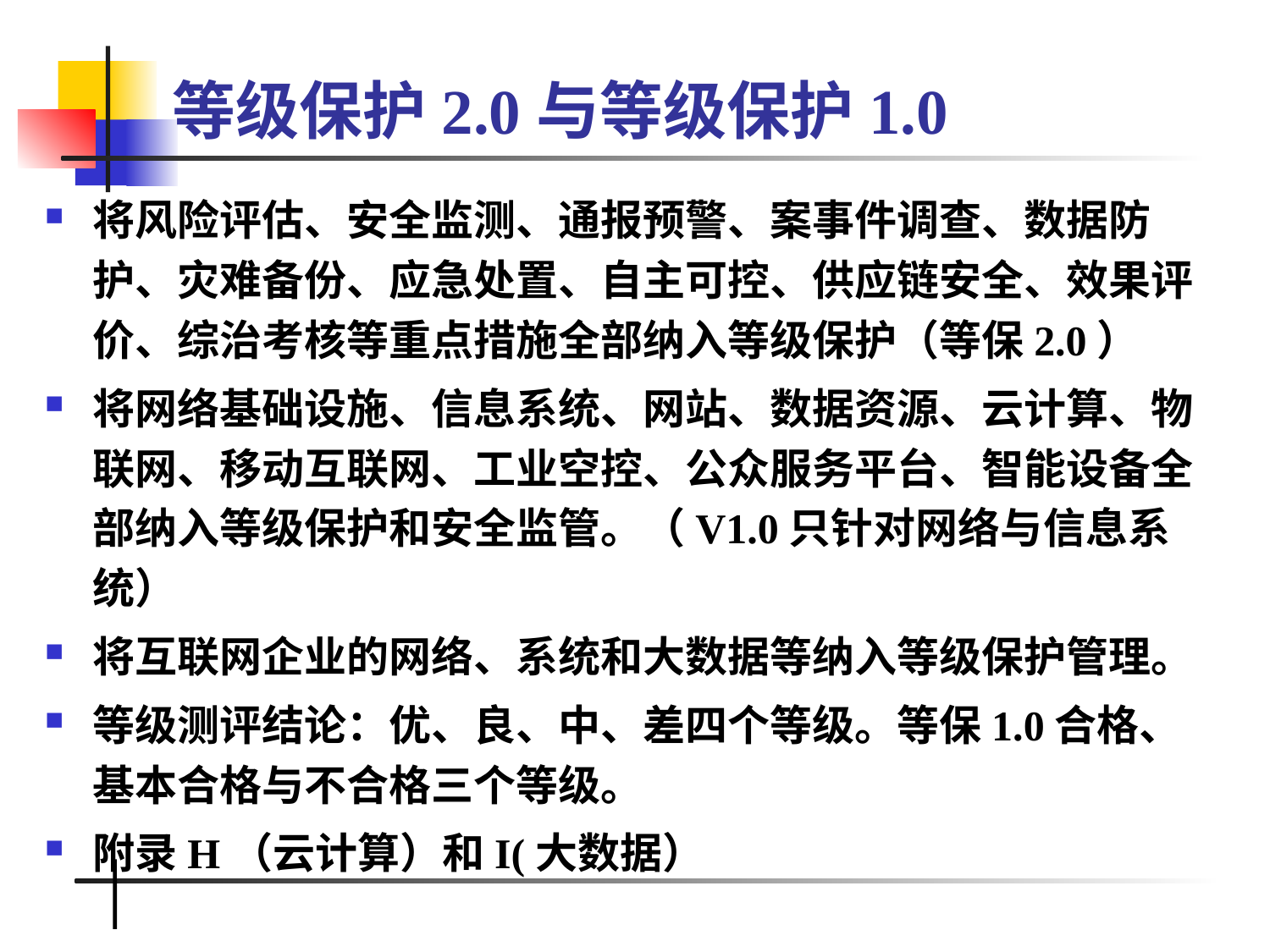

# 等级保护2.0与等级保护1.0
将风险评估、安全监测、通报预警、案事件调查、数据防护、灾难备份、应急处置、自主可控、供应链安全、效果评价、综治考核等重点措施全部纳入等级保护（等保2.0）
将网络基础设施、信息系统、网站、数据资源、云计算、物联网、移动互联网、工业空控、公众服务平台、智能设备全部纳入等级保护和安全监管。（V1.0只针对网络与信息系统）
将互联网企业的网络、系统和大数据等纳入等级保护管理。
等级测评结论：优、良、中、差四个等级。等保1.0合格、基本合格与不合格三个等级。
附录H（云计算）和I(大数据）